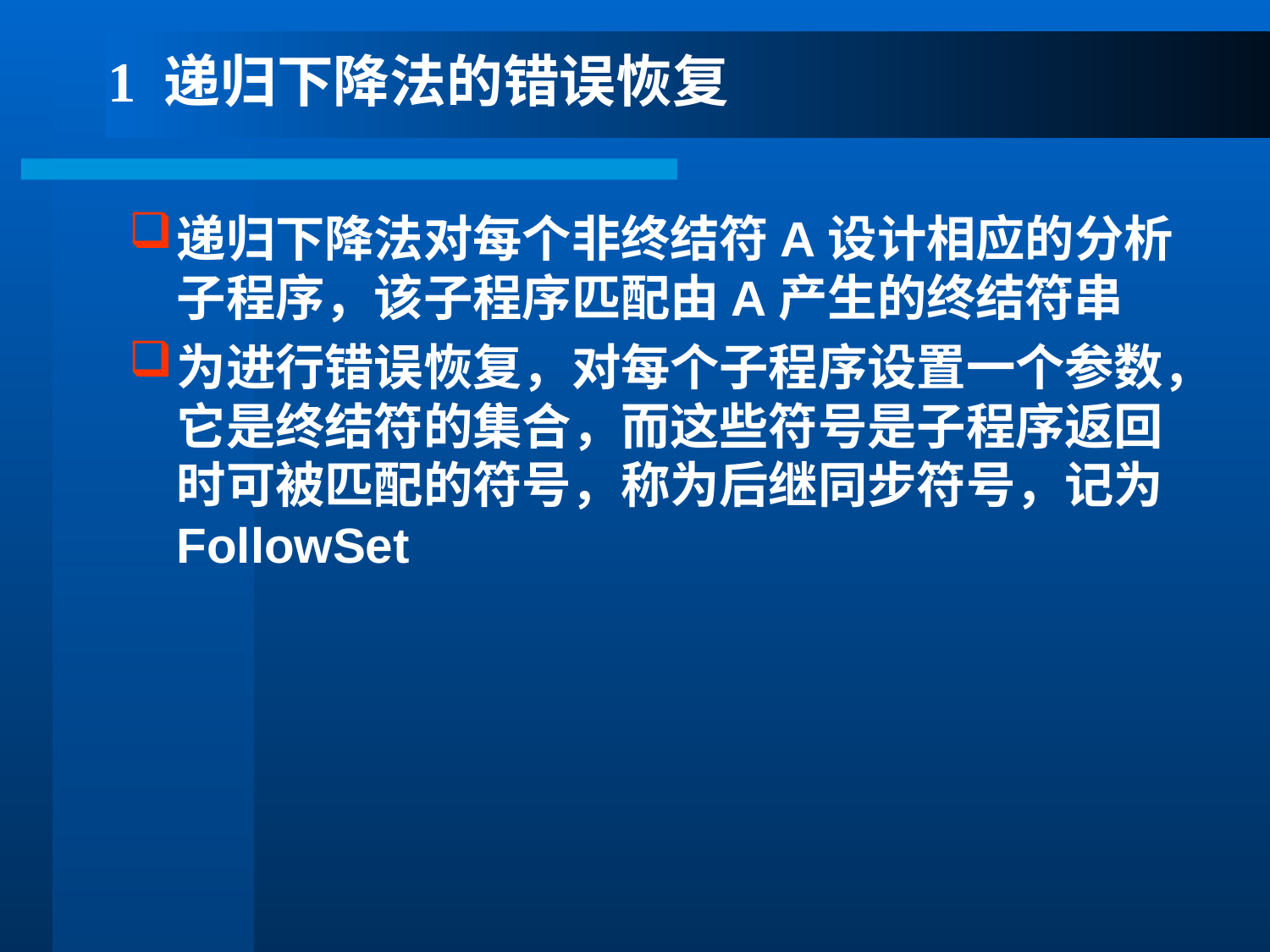

# 1 递归下降法的错误恢复
递归下降法对每个非终结符A设计相应的分析子程序，该子程序匹配由A产生的终结符串
为进行错误恢复，对每个子程序设置一个参数，它是终结符的集合，而这些符号是子程序返回时可被匹配的符号，称为后继同步符号，记为FollowSet